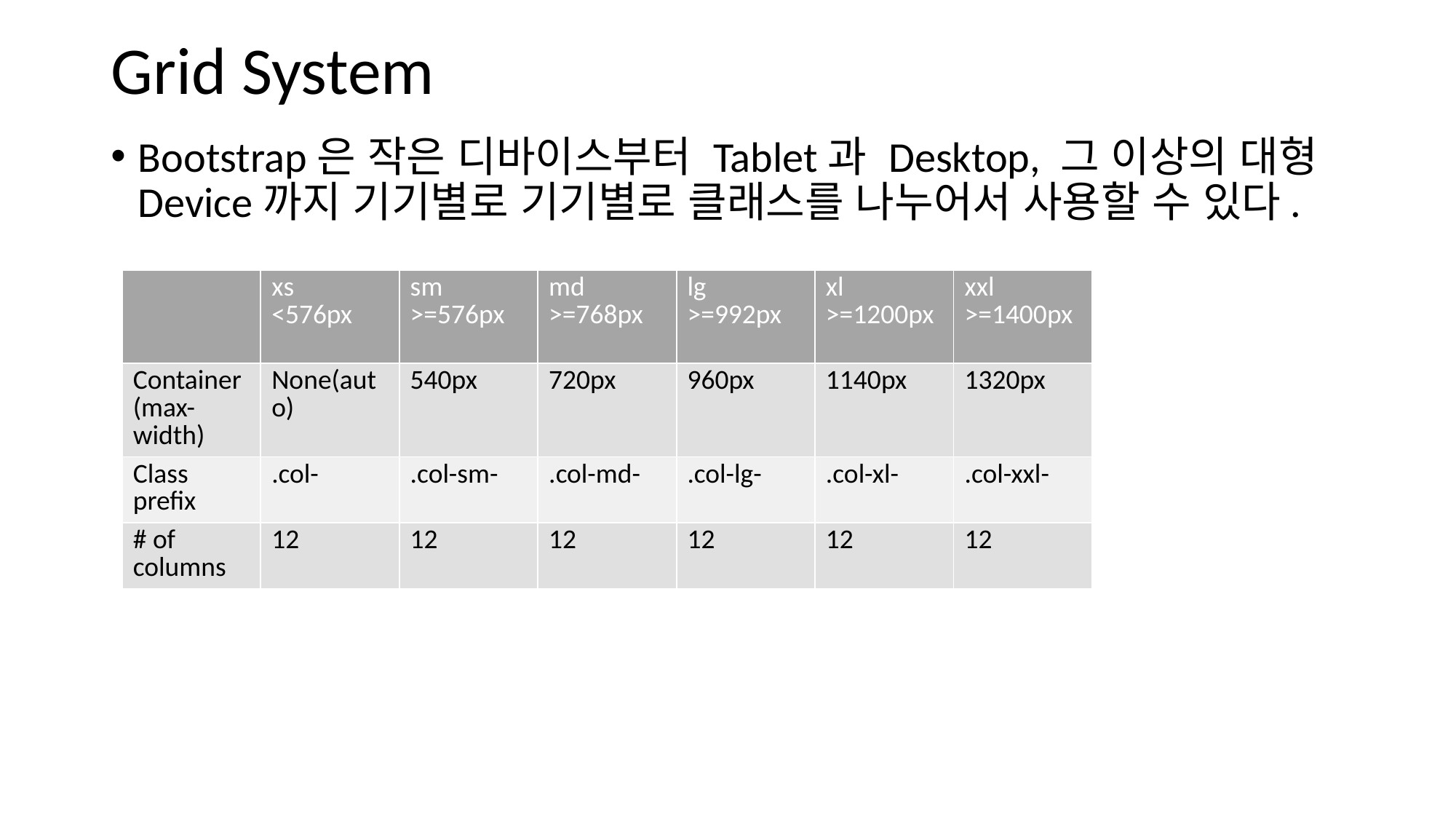

Grid System
Bootstrap은 작은 디바이스부터 Tablet과 Desktop, 그 이상의 대형 Device까지 기기별로 기기별로 클래스를 나누어서 사용할 수 있다.
|  | xs <576px | sm >=576px | md >=768px | lg >=992px | xl >=1200px | xxl >=1400px |
| --- | --- | --- | --- | --- | --- | --- |
| Container (max-width) | None(auto) | 540px | 720px | 960px | 1140px | 1320px |
| Class prefix | .col- | .col-sm- | .col-md- | .col-lg- | .col-xl- | .col-xxl- |
| # of columns | 12 | 12 | 12 | 12 | 12 | 12 |